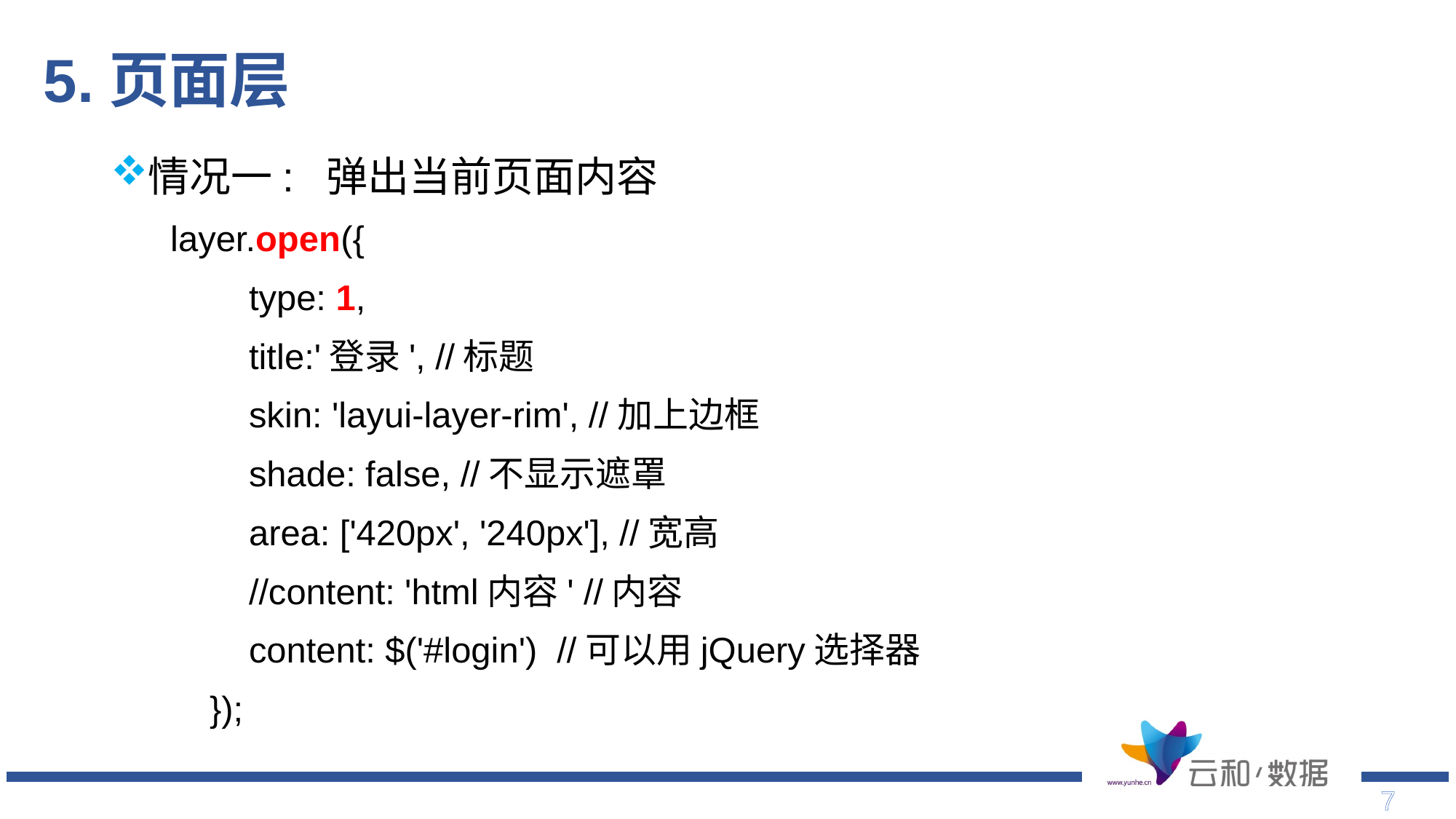

# 5.页面层
情况一:  弹出当前页面内容
layer.open({
        type: 1,
        title:'登录', //标题
        skin: 'layui-layer-rim', //加上边框
        shade: false, //不显示遮罩
        area: ['420px', '240px'], //宽高
        //content: 'html内容' //内容
        content: $('#login')  //可以用jQuery选择器
    });